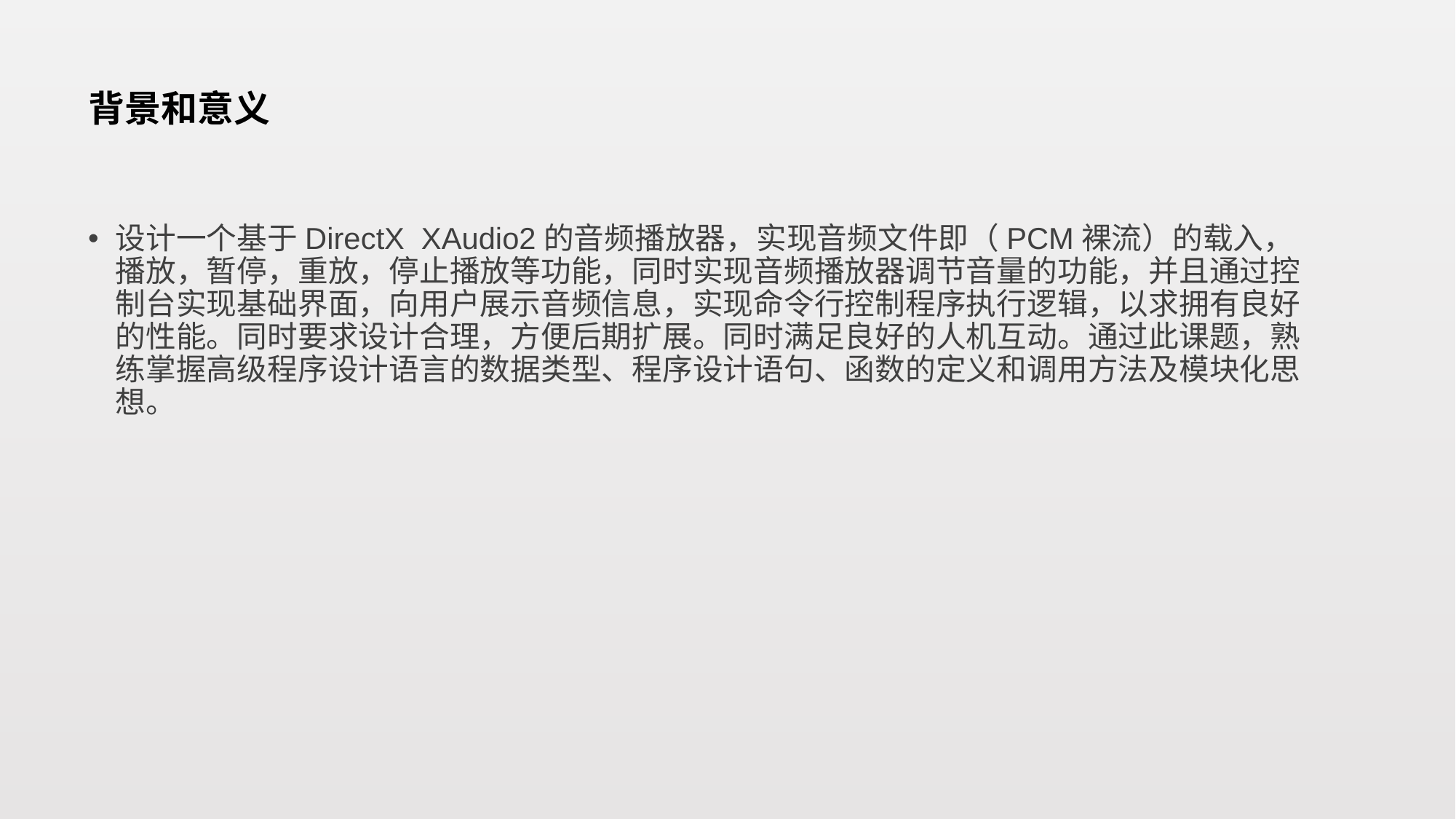

# 背景和意义
设计一个基于DirectX  XAudio2的音频播放器，实现音频文件即（PCM裸流）的载入，播放，暂停，重放，停止播放等功能，同时实现音频播放器调节音量的功能，并且通过控制台实现基础界面，向用户展示音频信息，实现命令行控制程序执行逻辑，以求拥有良好的性能。同时要求设计合理，方便后期扩展。同时满足良好的人机互动。通过此课题，熟练掌握高级程序设计语言的数据类型、程序设计语句、函数的定义和调用方法及模块化思想。